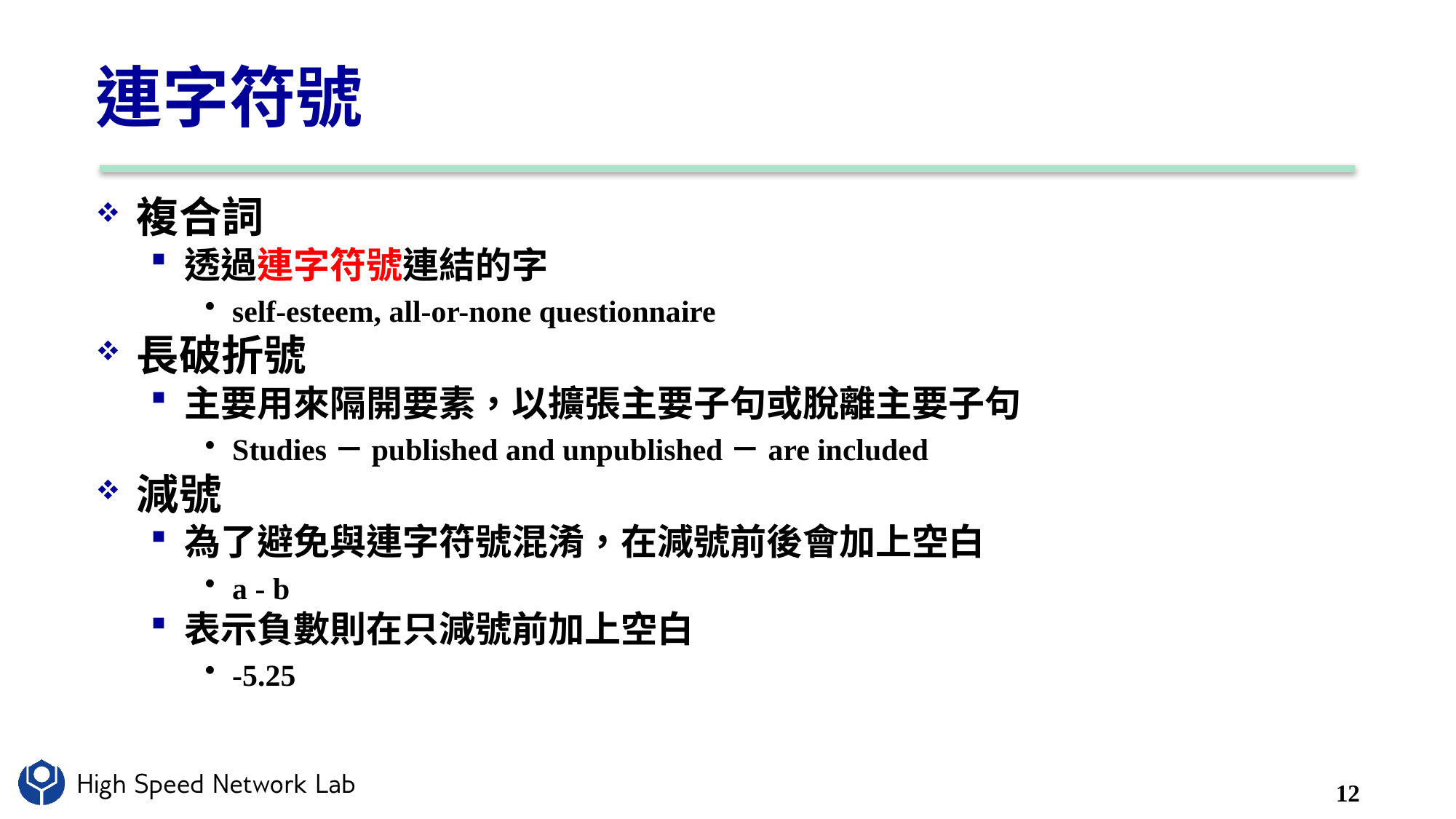

# 連字符號
複合詞
透過連字符號連結的字
self-esteem, all-or-none questionnaire
長破折號
主要用來隔開要素，以擴張主要子句或脫離主要子句
Studies－published and unpublished－are included
減號
為了避免與連字符號混淆，在減號前後會加上空白
a - b
表示負數則在只減號前加上空白
-5.25
12